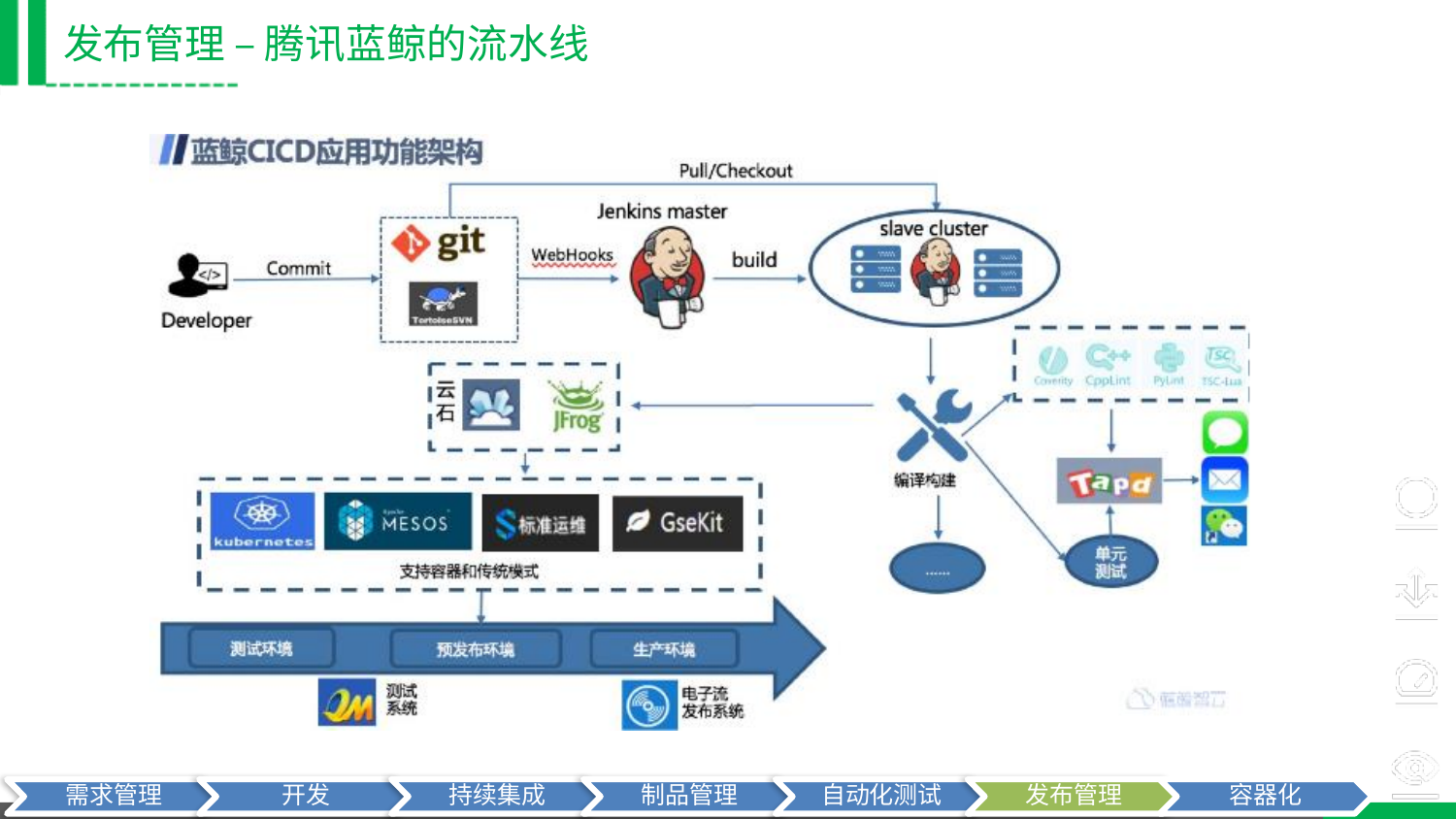

# 发布管理 – 腾讯蓝鲸的流水线

需求管理
开发
持续集成
制品管理
自动化测试
发布管理
容器化